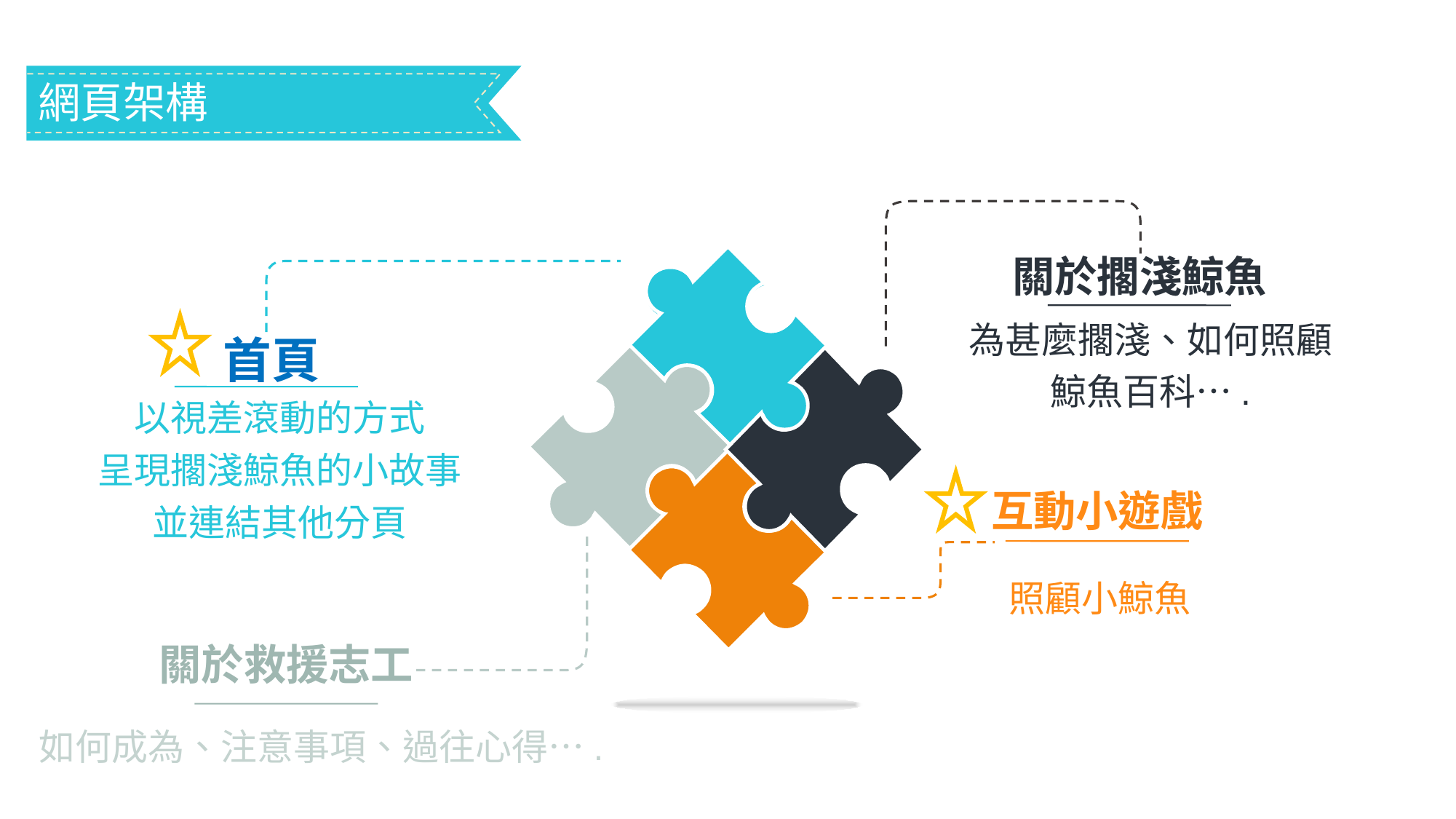

網頁架構

關於擱淺鯨魚

為甚麼擱淺、如何照顧
鯨魚百科….

首頁

以視差滾動的方式
呈現擱淺鯨魚的小故事
並連結其他分頁

互動小遊戲

照顧小鯨魚

關於救援志工

如何成為、注意事項、過往心得….